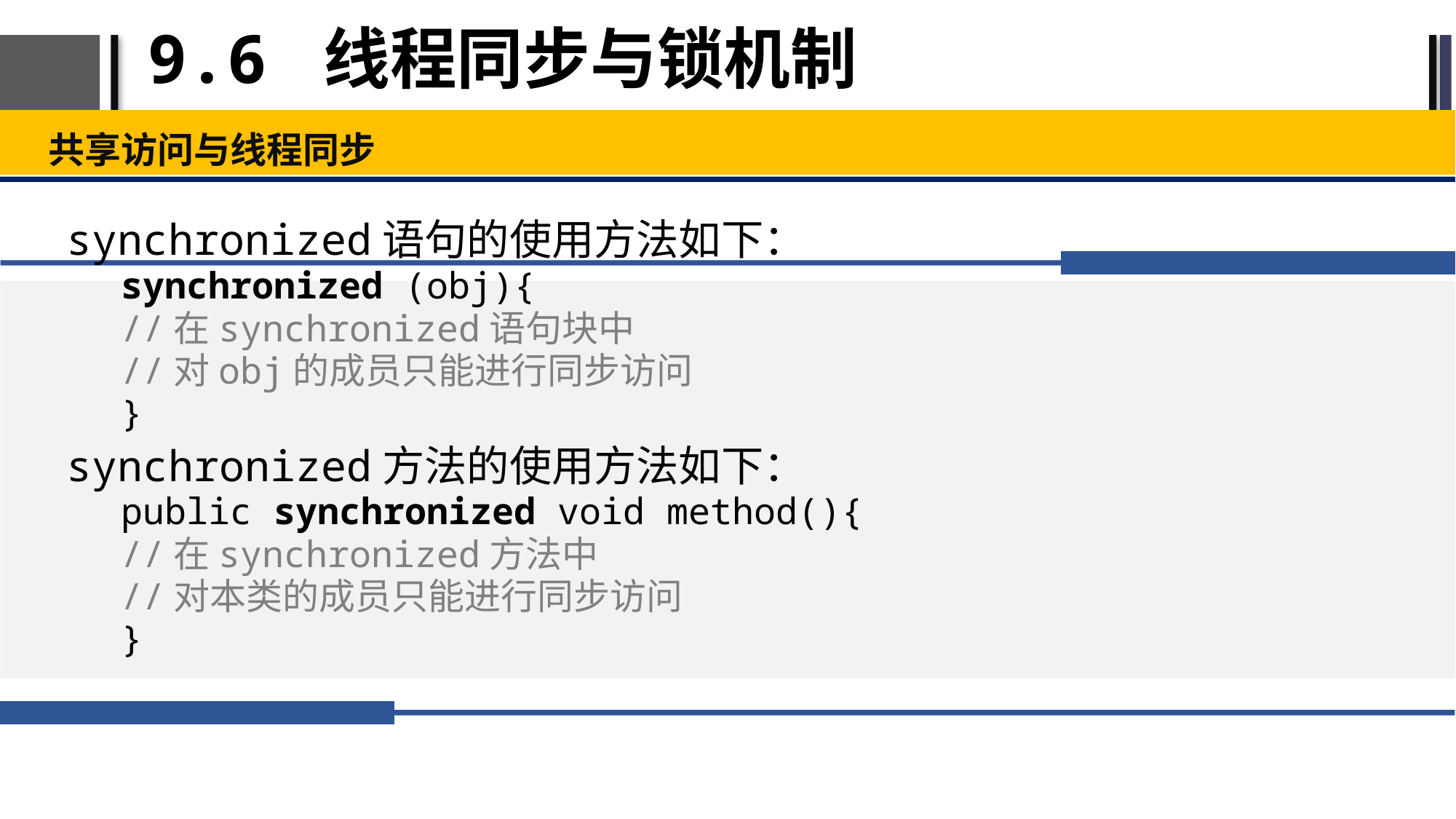

# 9.6 线程同步与锁机制

共享访问与线程同步

synchronized语句的使用方法如下：
synchronized (obj){
//在synchronized语句块中
//对obj的成员只能进行同步访问
}
synchronized方法的使用方法如下：
public synchronized void method(){
//在synchronized方法中
//对本类的成员只能进行同步访问
}